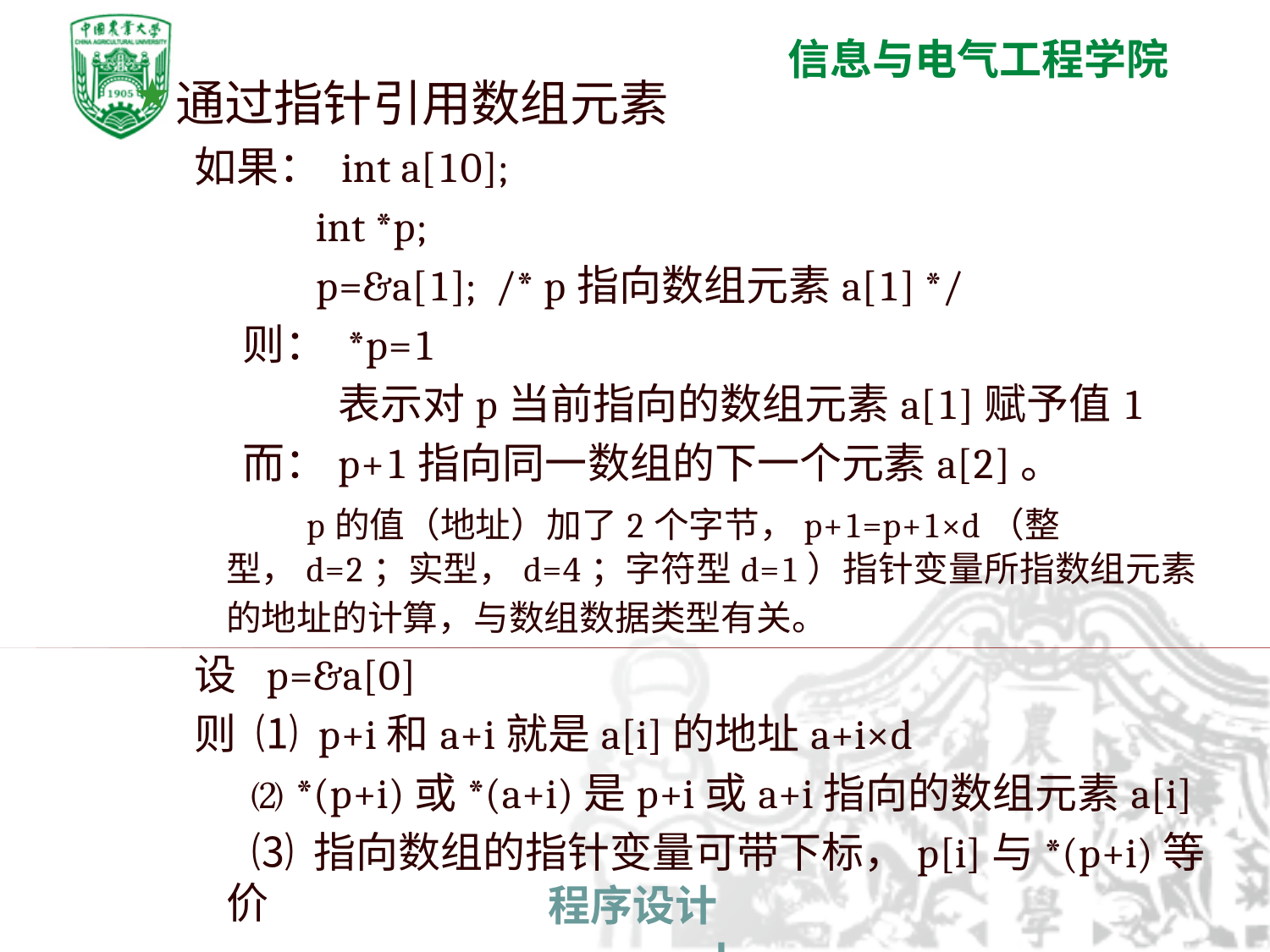

通过指针引用数组元素
如果： int a[10];
             int *p;
             p=&a[1];  /* p指向数组元素a[1] */
    则： *p=1
              表示对p当前指向的数组元素a[1]赋予值1
    而：p+1指向同一数组的下一个元素a[2]。
            p的值（地址）加了2个字节，p+1=p+1×d（整型，d=2；实型，d=4；字符型d=1）指针变量所指数组元素的地址的计算，与数组数据类型有关。
设  p=&a[0]
则  ⑴ p+i和a+i就是a[i]的地址a+i×d
      ⑵ *(p+i)或*(a+i)是p+i或a+i指向的数组元素a[i]
      ⑶ 指向数组的指针变量可带下标，p[i]与*(p+i)等价